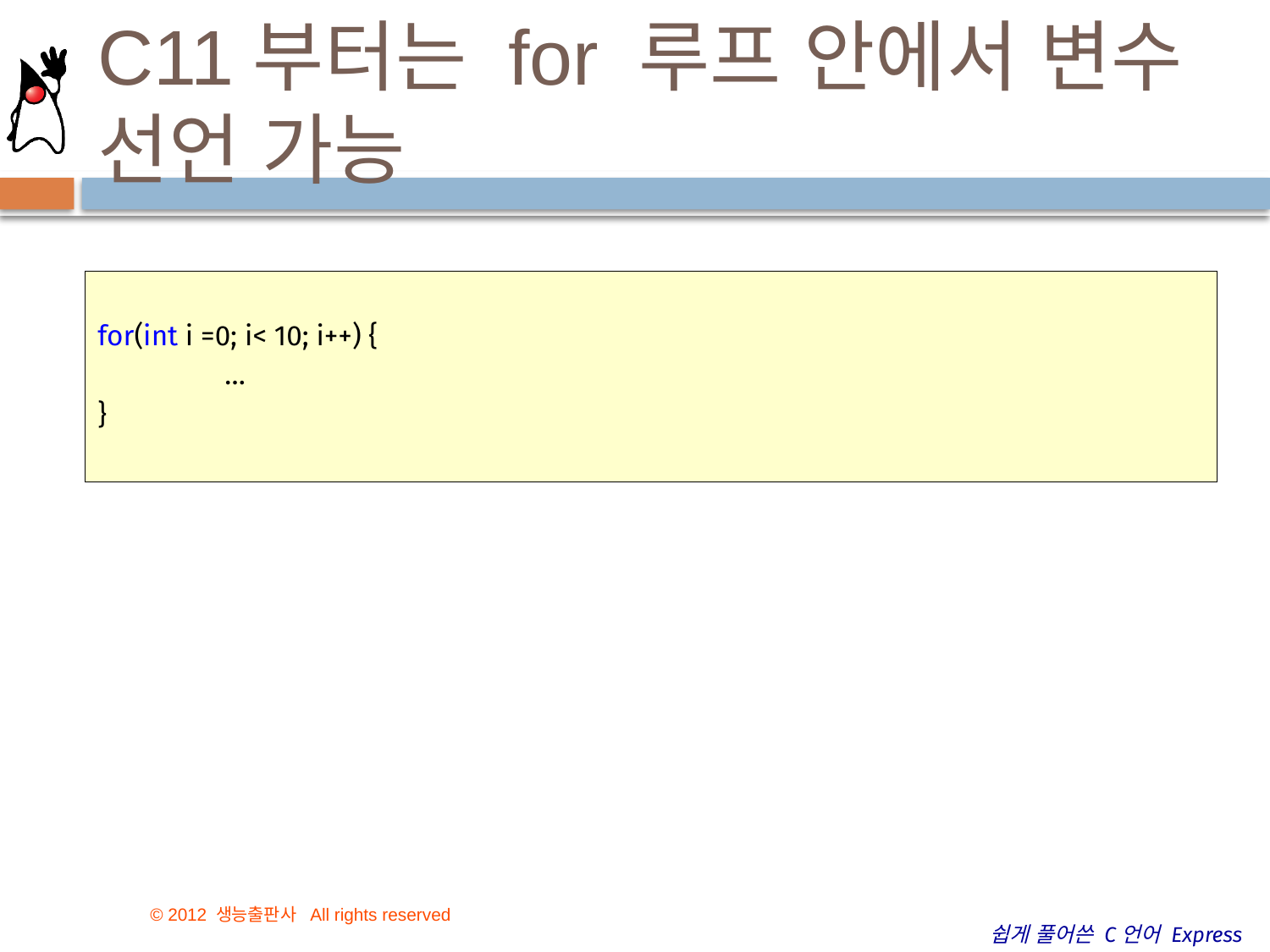

# C11부터는 for 루프 안에서 변수 선언 가능

for(int i =0; i< 10; i++) {
	…
}